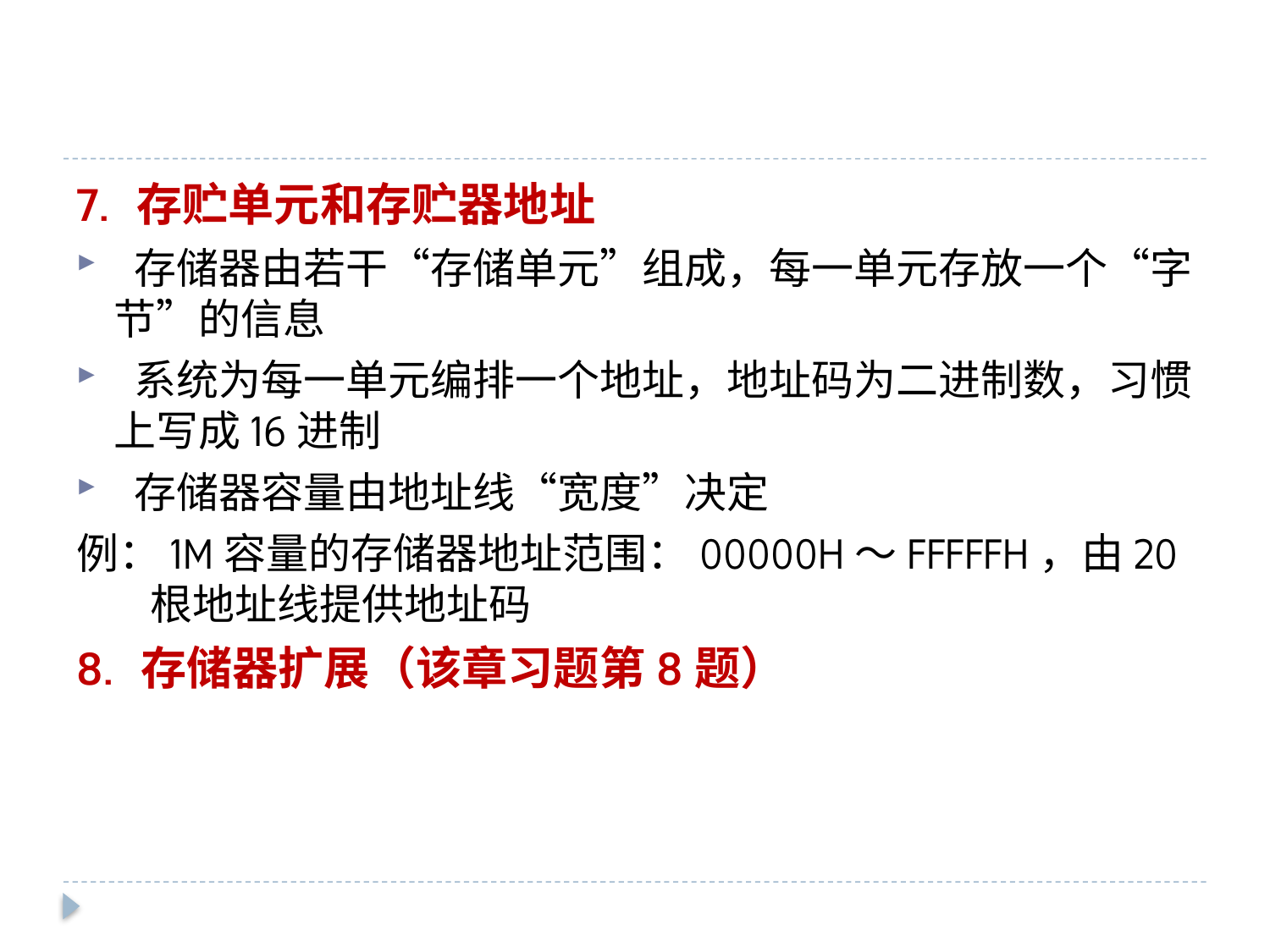

#
7. 存贮单元和存贮器地址
 存储器由若干“存储单元”组成，每一单元存放一个“字节”的信息
 系统为每一单元编排一个地址，地址码为二进制数，习惯上写成16进制
 存储器容量由地址线“宽度”决定
例：1M容量的存储器地址范围：00000H～FFFFFH，由20根地址线提供地址码
8. 存储器扩展（该章习题第8题）